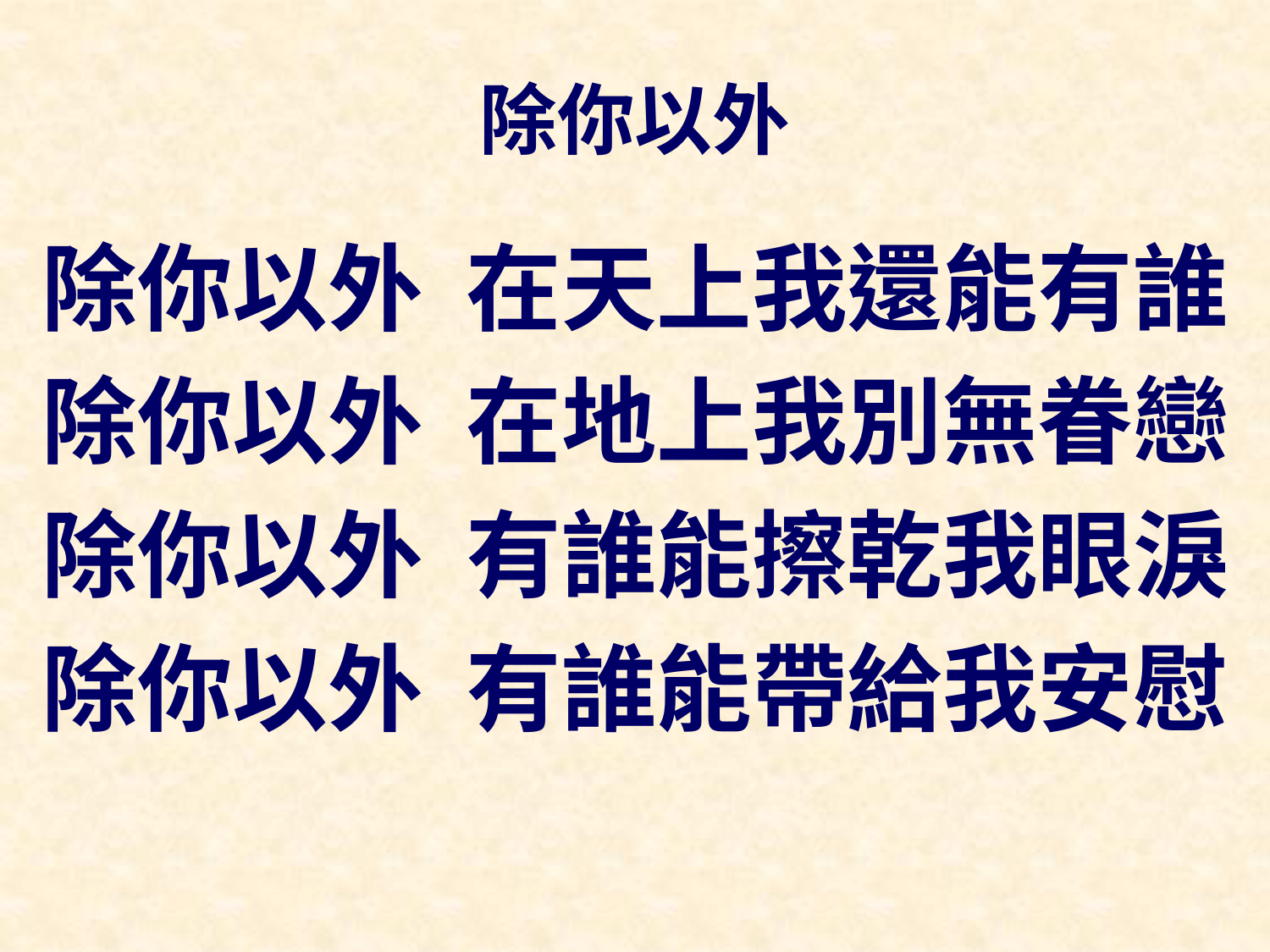

# 除你以外
除你以外  在天上我還能有誰
除你以外  在地上我別無眷戀
除你以外  有誰能擦乾我眼淚
除你以外  有誰能帶給我安慰